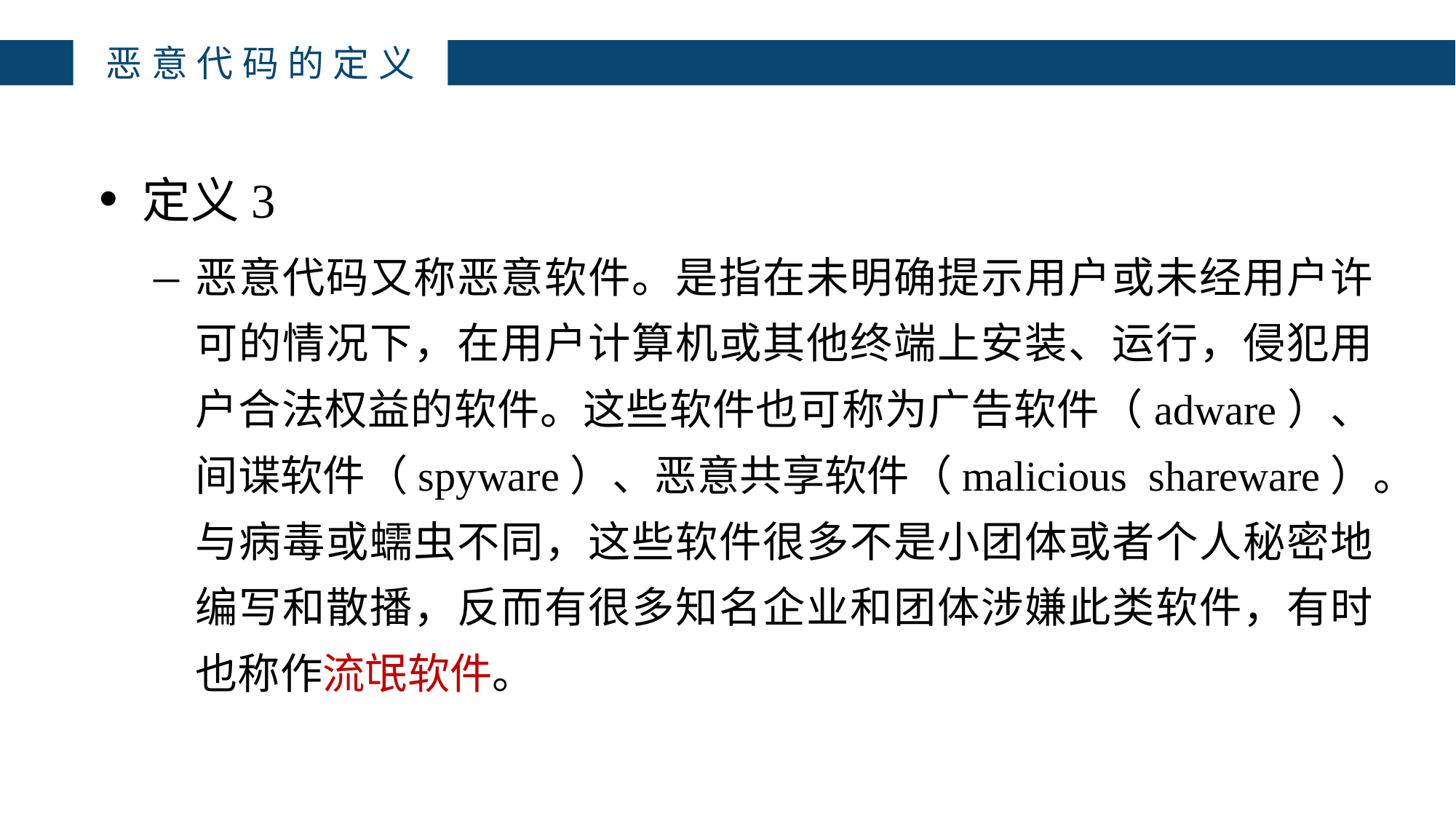

恶意代码的定义

定义3
恶意代码又称恶意软件。是指在未明确提示用户或未经用户许可的情况下，在用户计算机或其他终端上安装、运行，侵犯用户合法权益的软件。这些软件也可称为广告软件（adware）、间谍软件（spyware）、恶意共享软件（malicious  shareware）。与病毒或蠕虫不同，这些软件很多不是小团体或者个人秘密地编写和散播，反而有很多知名企业和团体涉嫌此类软件，有时也称作流氓软件。